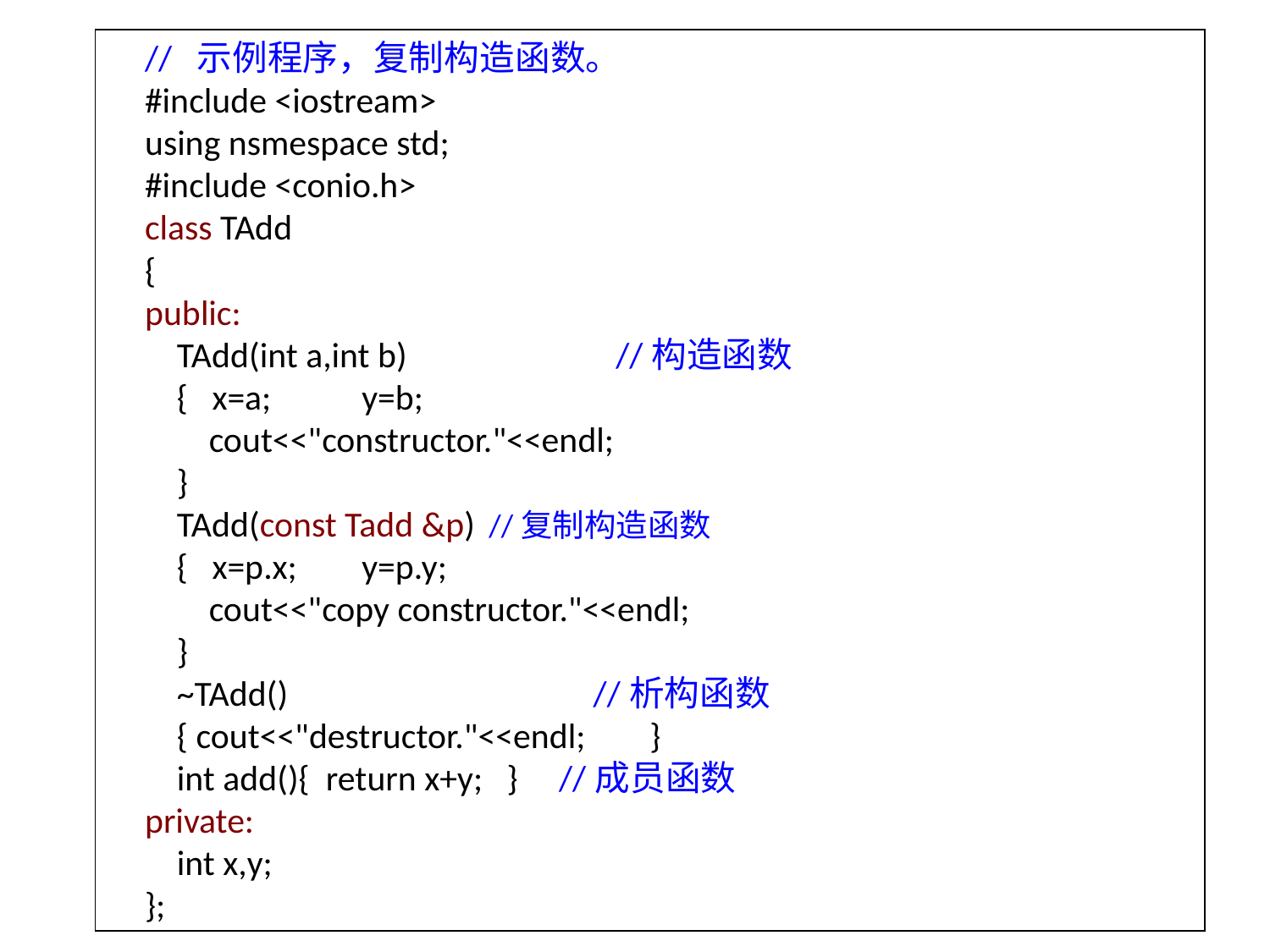

//  示例程序，复制构造函数。
#include <iostream>
using nsmespace std;
#include <conio.h>
class TAdd
{
public:
    TAdd(int a,int b) 		//构造函数
    {   x=a;	y=b;
        cout<<"constructor."<<endl;
    }
    TAdd(const Tadd &p) 	//复制构造函数
    {   x=p.x;	y=p.y;
        cout<<"copy constructor."<<endl;
    }
    ~TAdd() 		             //析构函数
    { cout<<"destructor."<<endl;        }
    int add(){  return x+y;   }     //成员函数
private:
    int x,y;
};